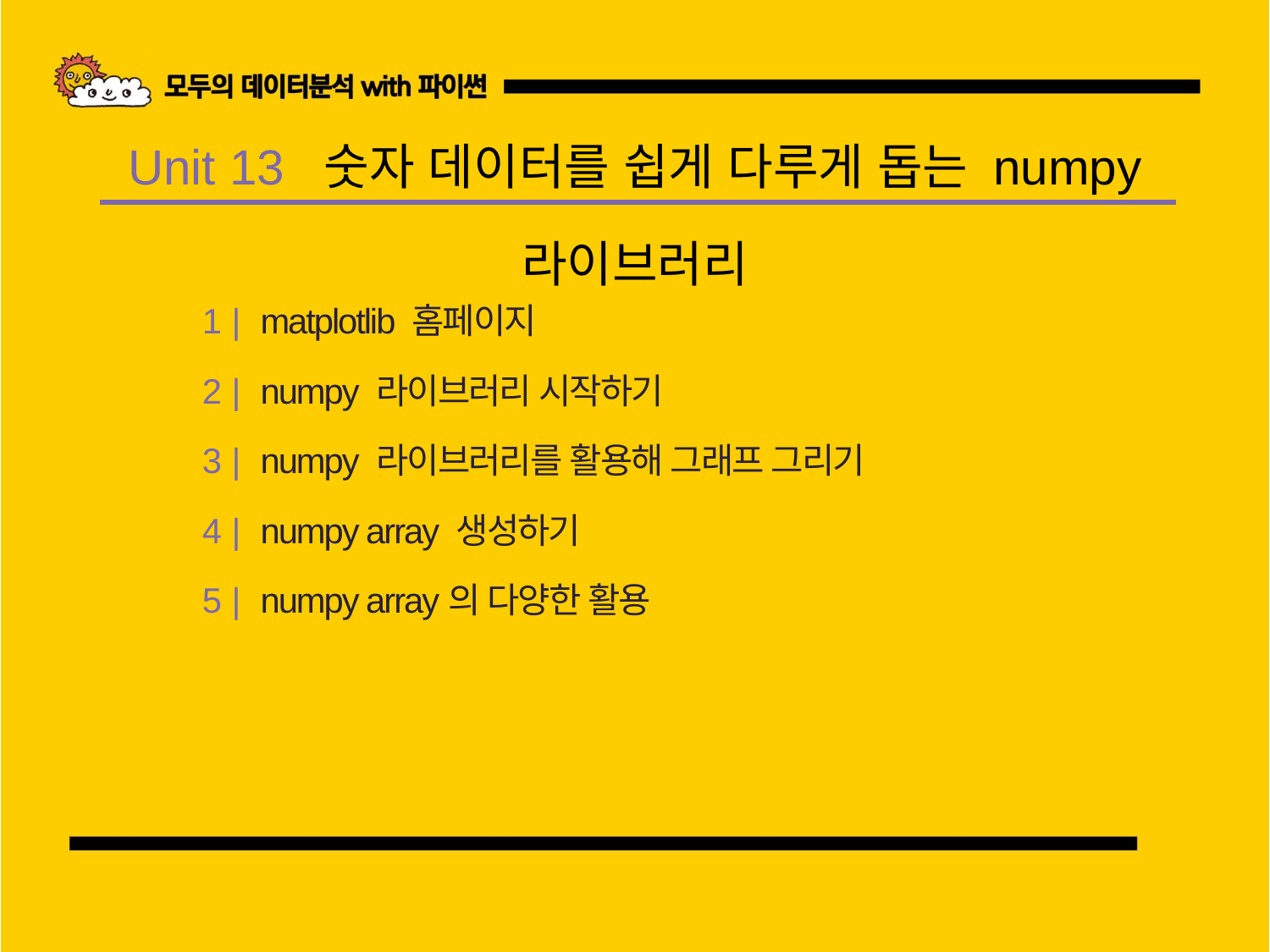

Unit 13  숫자 데이터를 쉽게 다루게 돕는 numpy 라이브러리
1 |  matplotlib 홈페이지
2 |  numpy 라이브러리 시작하기
3 |  numpy 라이브러리를 활용해 그래프 그리기
4 |  numpy array 생성하기
5 |  numpy array의 다양한 활용